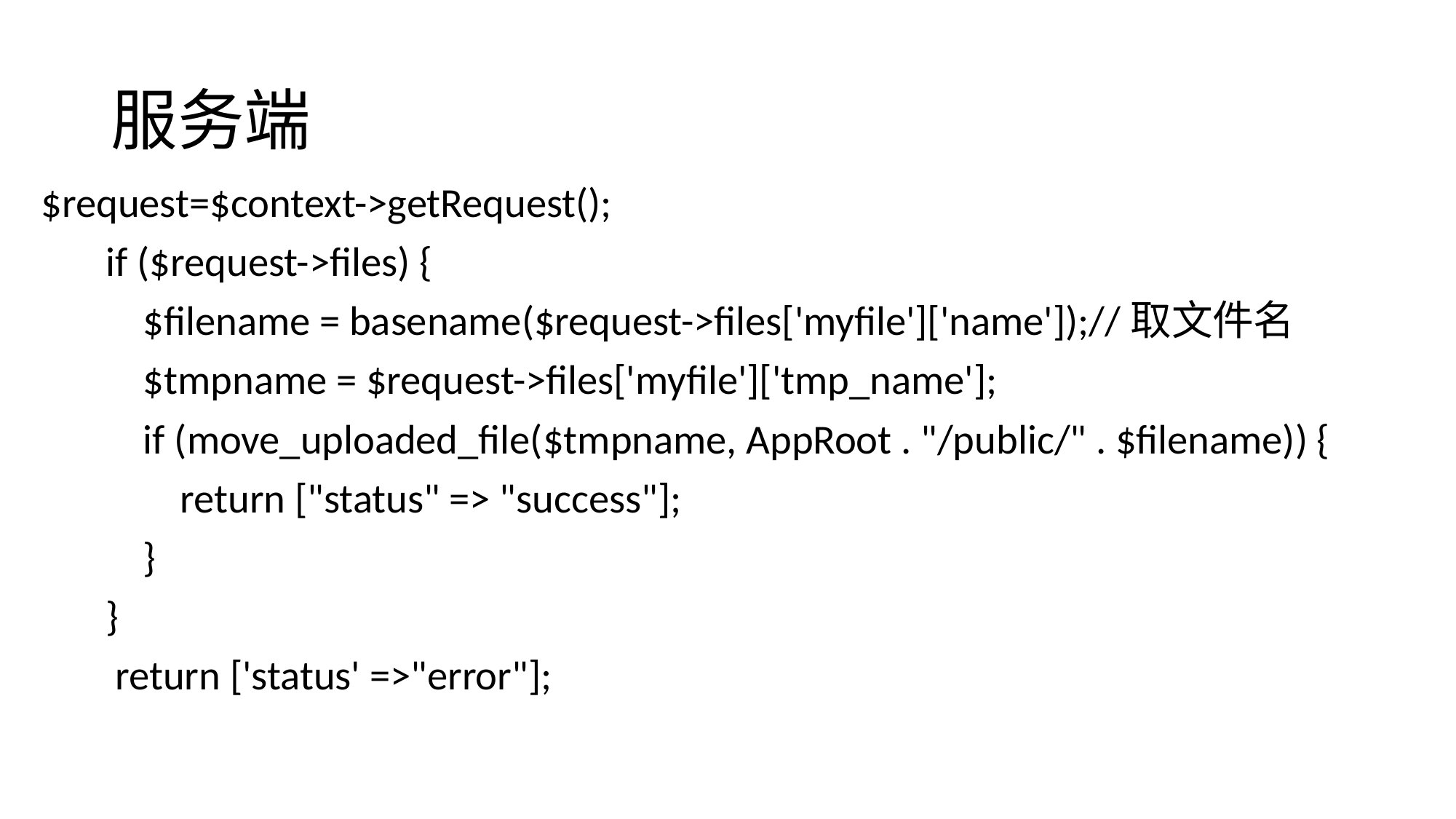

# 服务端
 $request=$context->getRequest();
        if ($request->files) {
            $filename = basename($request->files['myfile']['name']);//取文件名
            $tmpname = $request->files['myfile']['tmp_name'];
            if (move_uploaded_file($tmpname, AppRoot . "/public/" . $filename)) {
                return ["status" => "success"];
            }
        }
         return ['status' =>"error"];